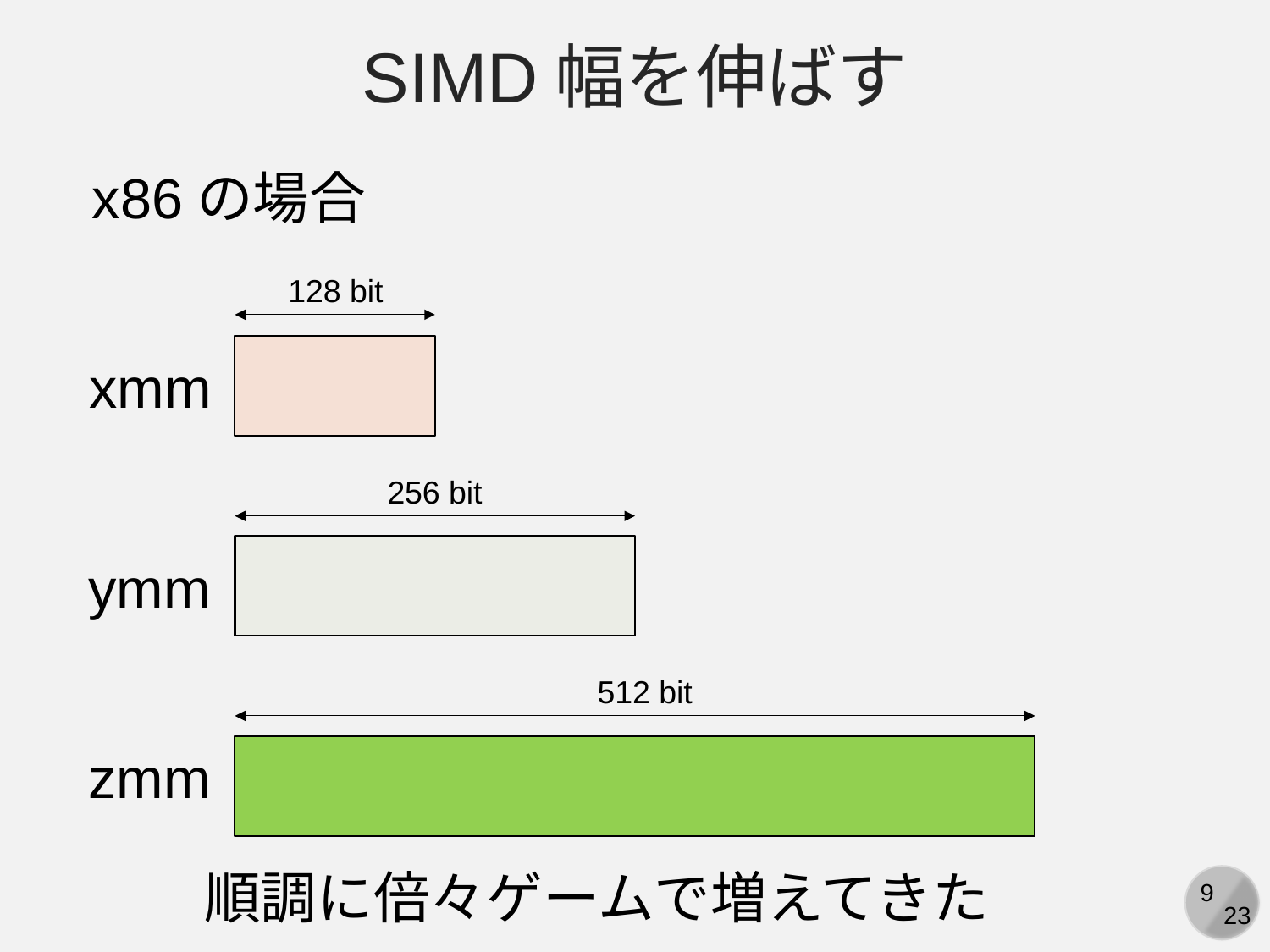

SIMD幅を伸ばす
x86の場合
128 bit

xmm
256 bit

ymm
512 bit
zmm

順調に倍々ゲームで増えてきた